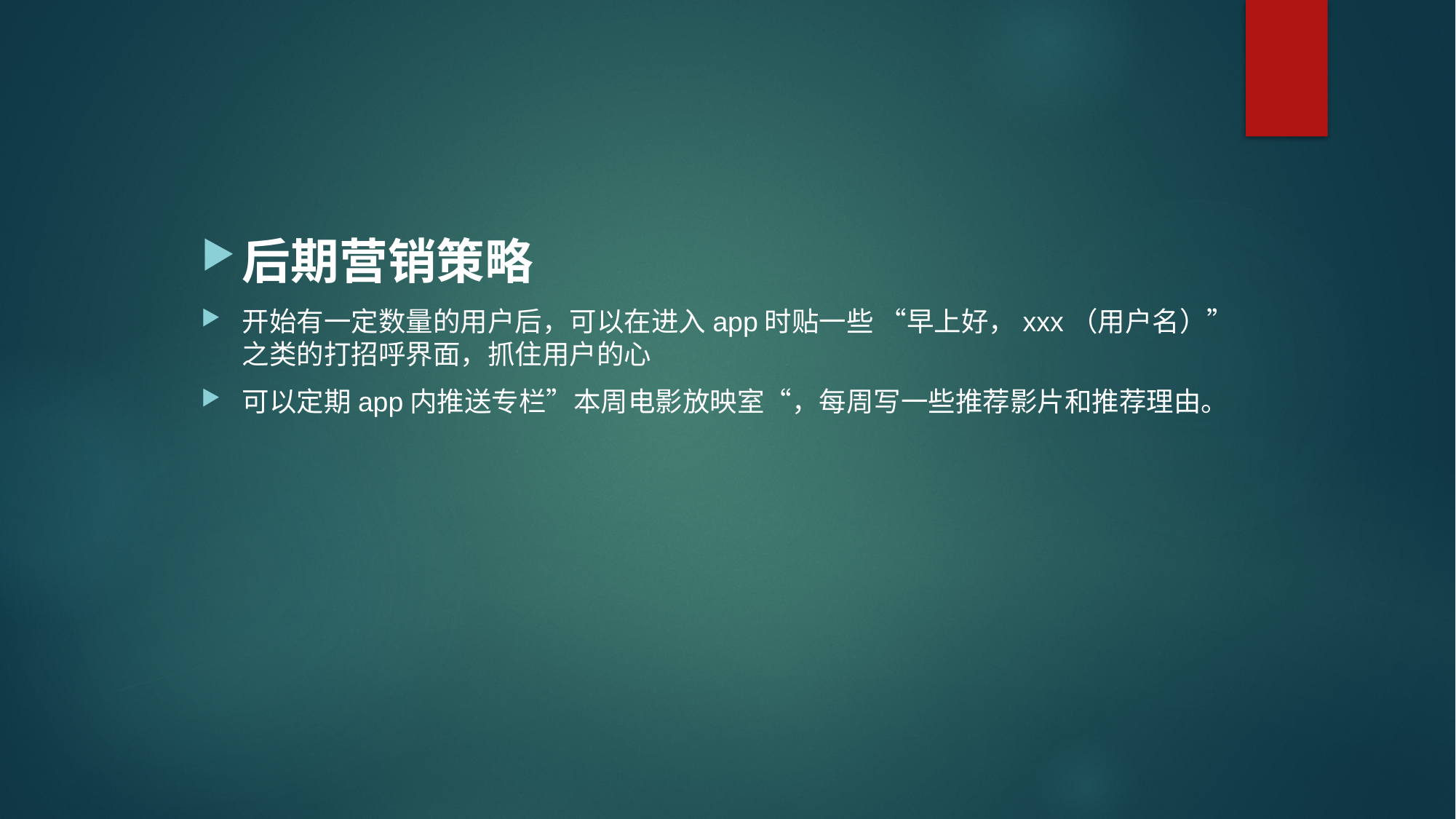

后期营销策略
开始有一定数量的用户后，可以在进入app时贴一些 “早上好，xxx（用户名）”之类的打招呼界面，抓住用户的心
可以定期app内推送专栏”本周电影放映室“，每周写一些推荐影片和推荐理由。